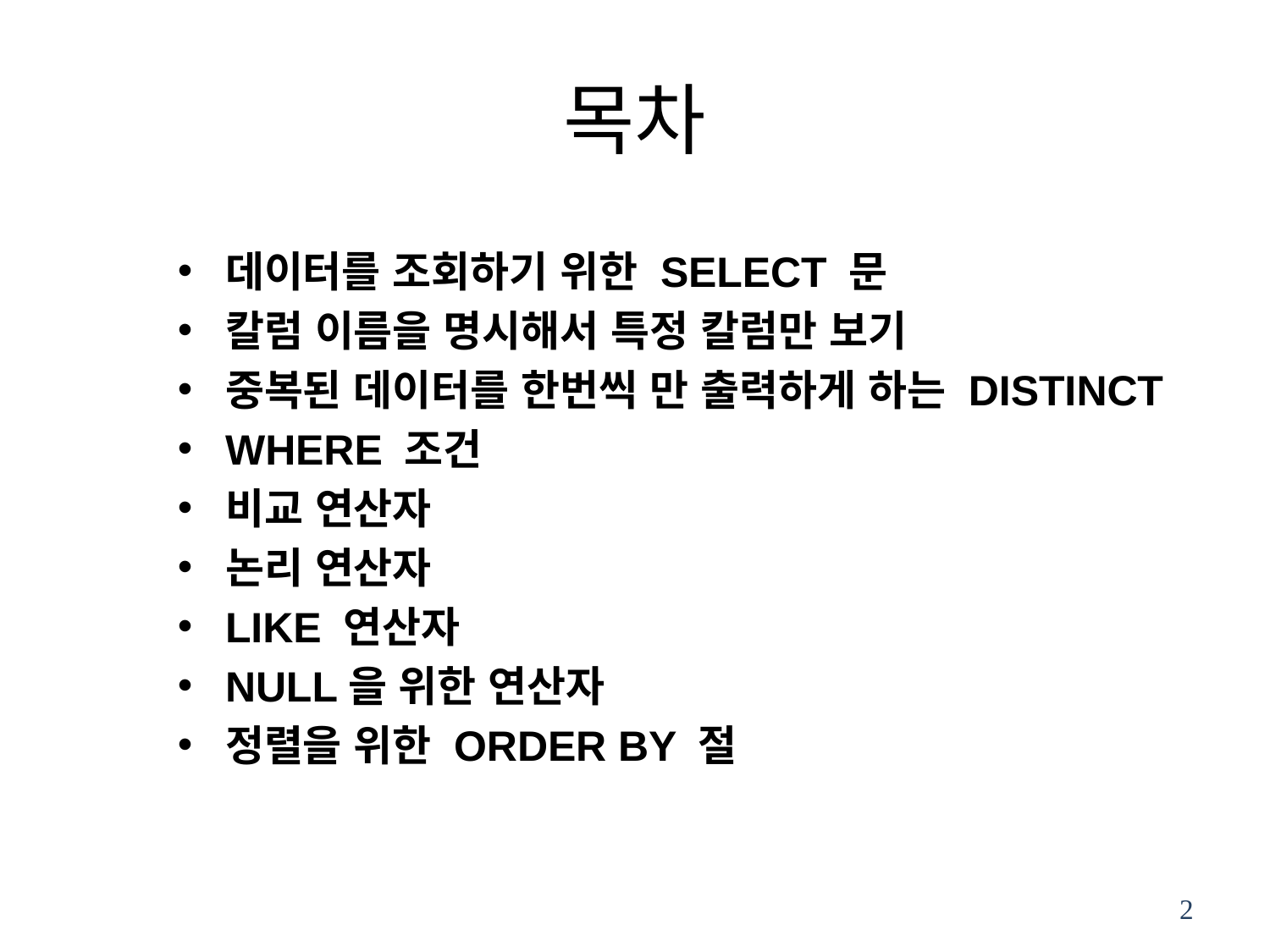

# 목차
데이터를 조회하기 위한 SELECT 문
칼럼 이름을 명시해서 특정 칼럼만 보기
중복된 데이터를 한번씩 만 출력하게 하는 DISTINCT
WHERE 조건
비교 연산자
논리 연산자
LIKE 연산자
NULL을 위한 연산자
정렬을 위한 ORDER BY 절
2